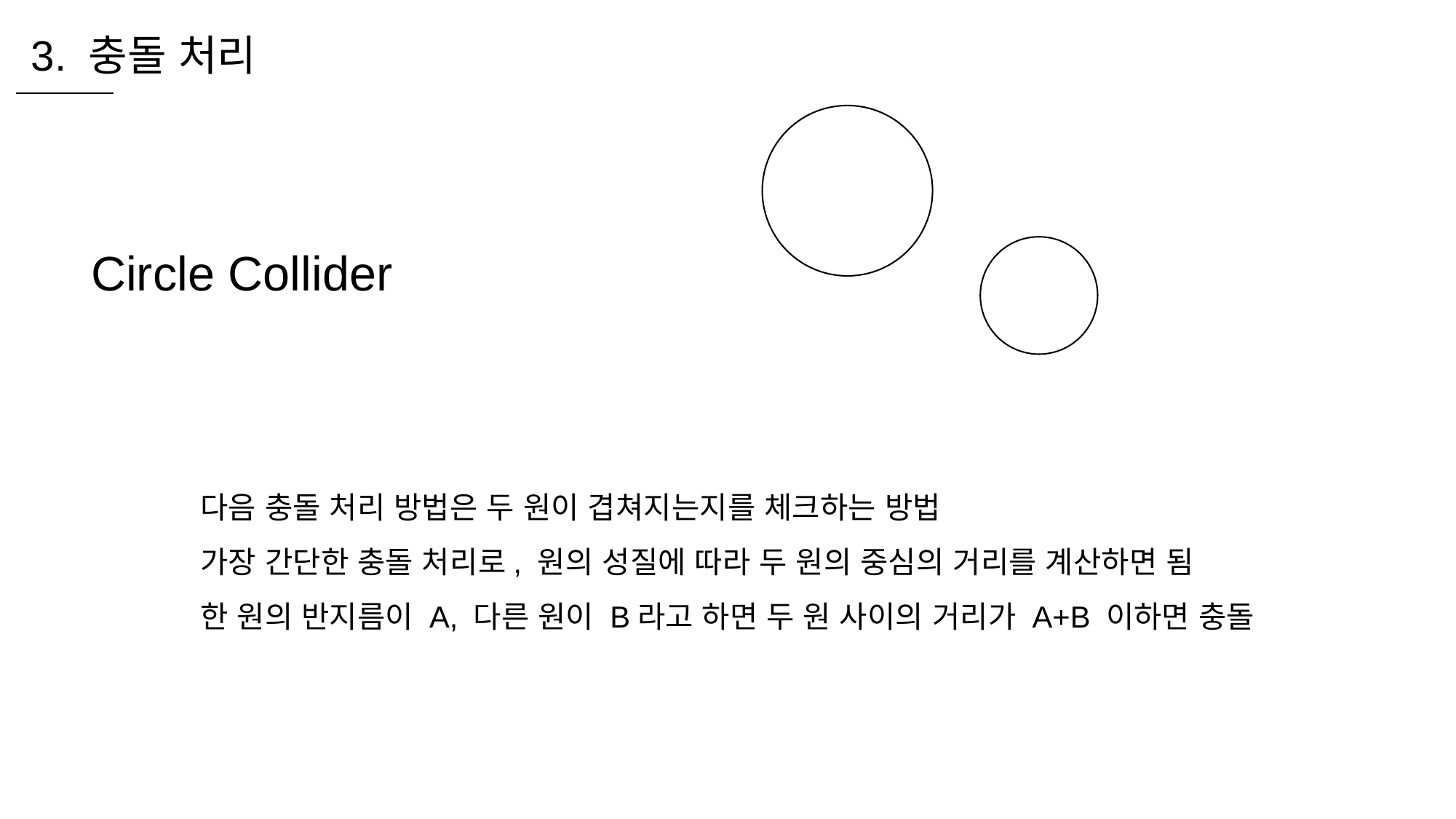

3. 충돌 처리

Circle Collider

다음 충돌 처리 방법은 두 원이 겹쳐지는지를 체크하는 방법
가장 간단한 충돌 처리로, 원의 성질에 따라 두 원의 중심의 거리를 계산하면 됨
한 원의 반지름이 A, 다른 원이 B라고 하면 두 원 사이의 거리가 A+B 이하면 충돌